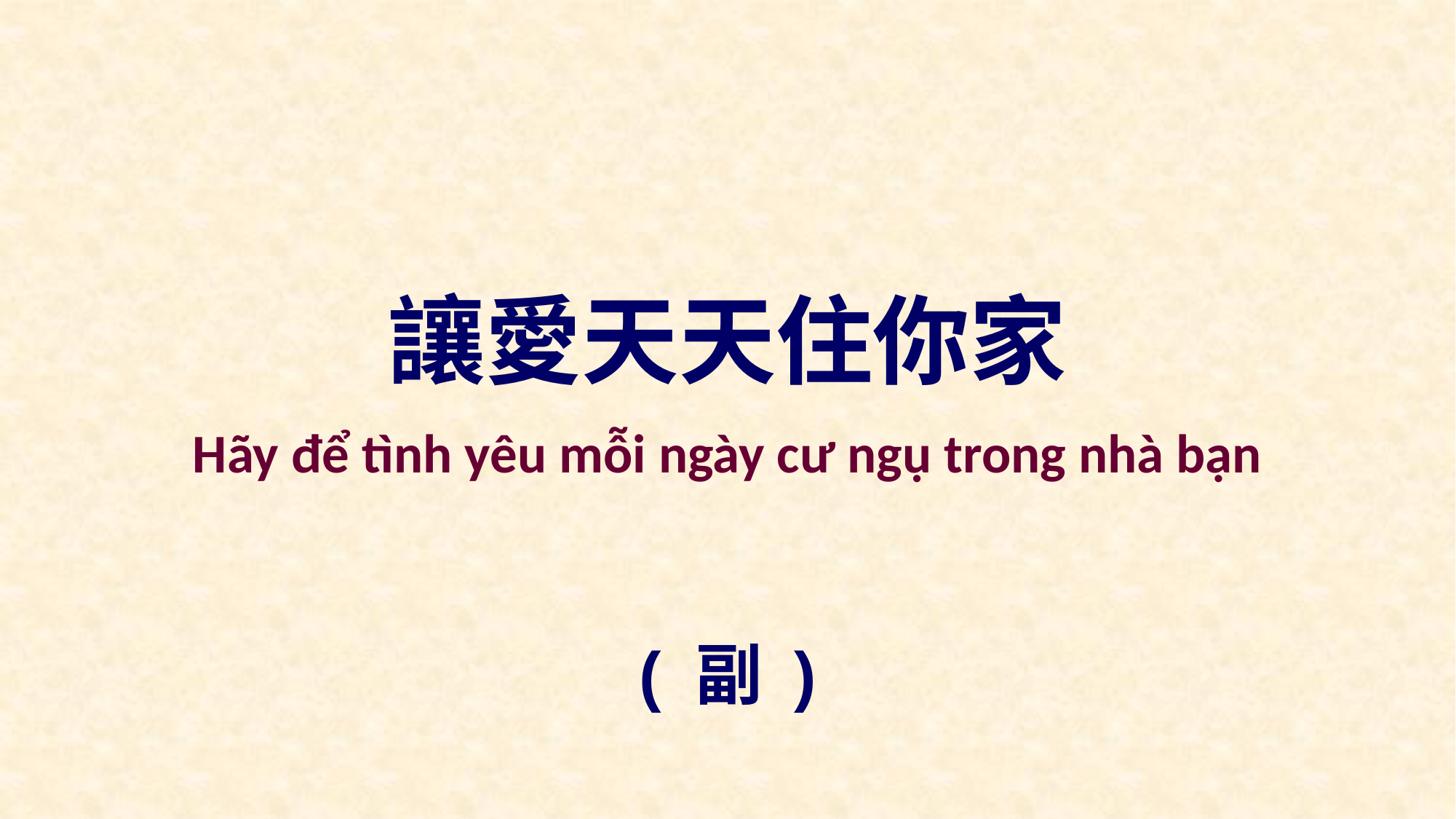

讓愛天天住你家
Hãy để tình yêu mỗi ngày cư ngụ trong nhà bạn
( 副 )